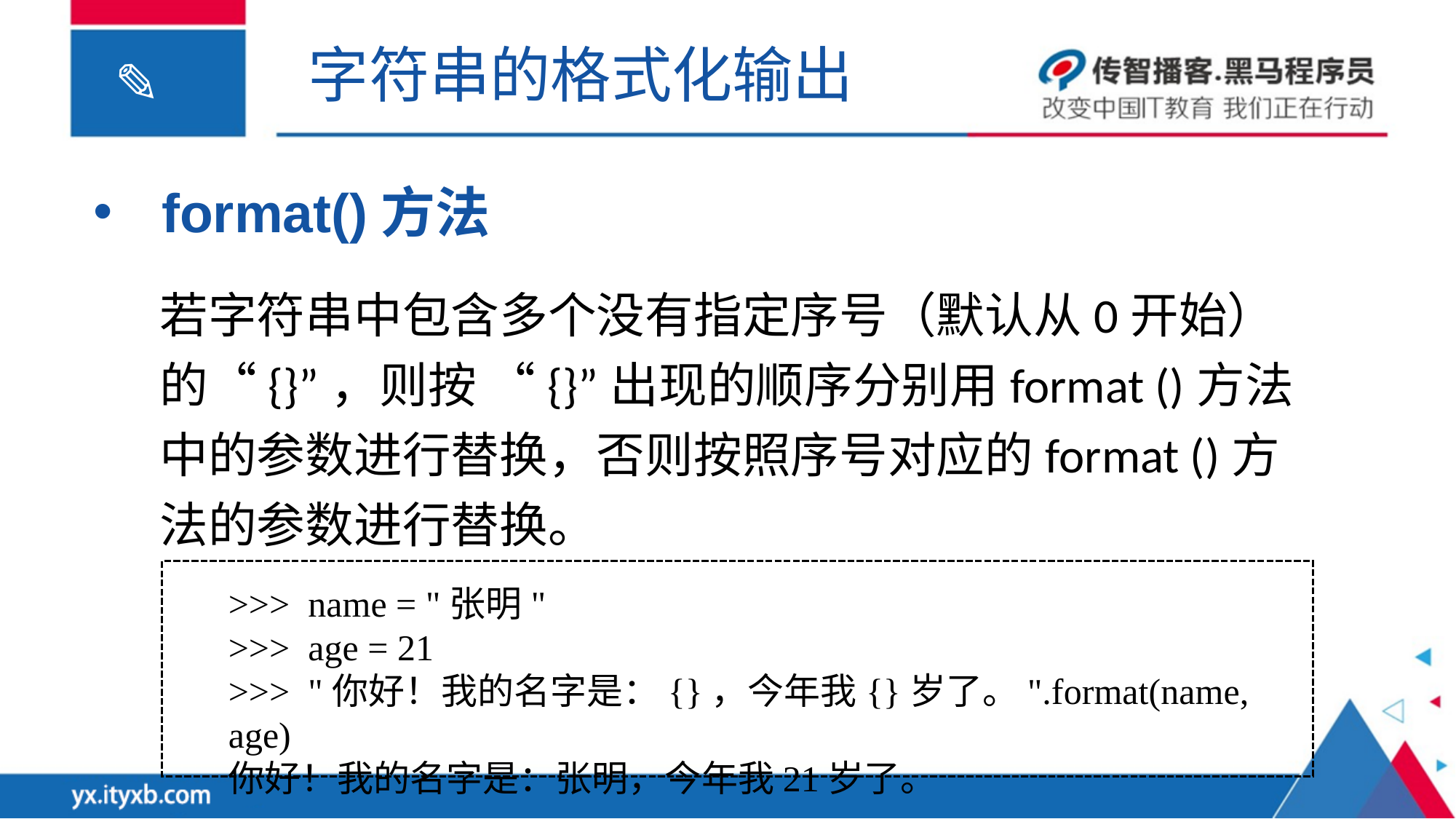

字符串的格式化输出
format()方法
若字符串中包含多个没有指定序号（默认从0开始）的“{}”，则按 “{}”出现的顺序分别用format ()方法中的参数进行替换，否则按照序号对应的format ()方法的参数进行替换。

>>>  name = "张明"
>>>  age = 21
>>>  "你好！我的名字是：{}，今年我{}岁了。".format(name, age)
你好！我的名字是：张明，今年我21岁了。